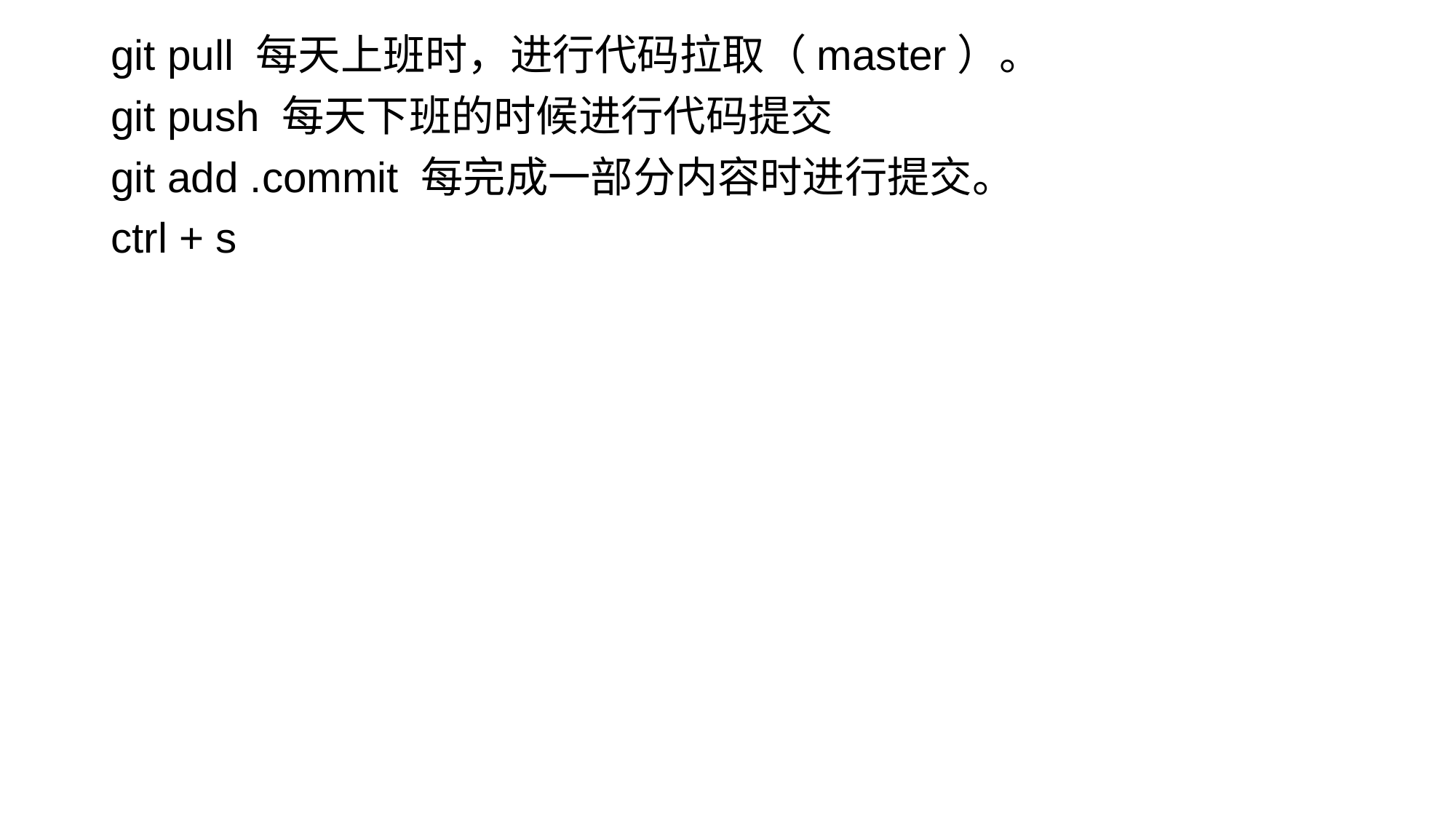

git pull 每天上班时，进行代码拉取（master）。
git push 每天下班的时候进行代码提交
git add .commit 每完成一部分内容时进行提交。
ctrl + s